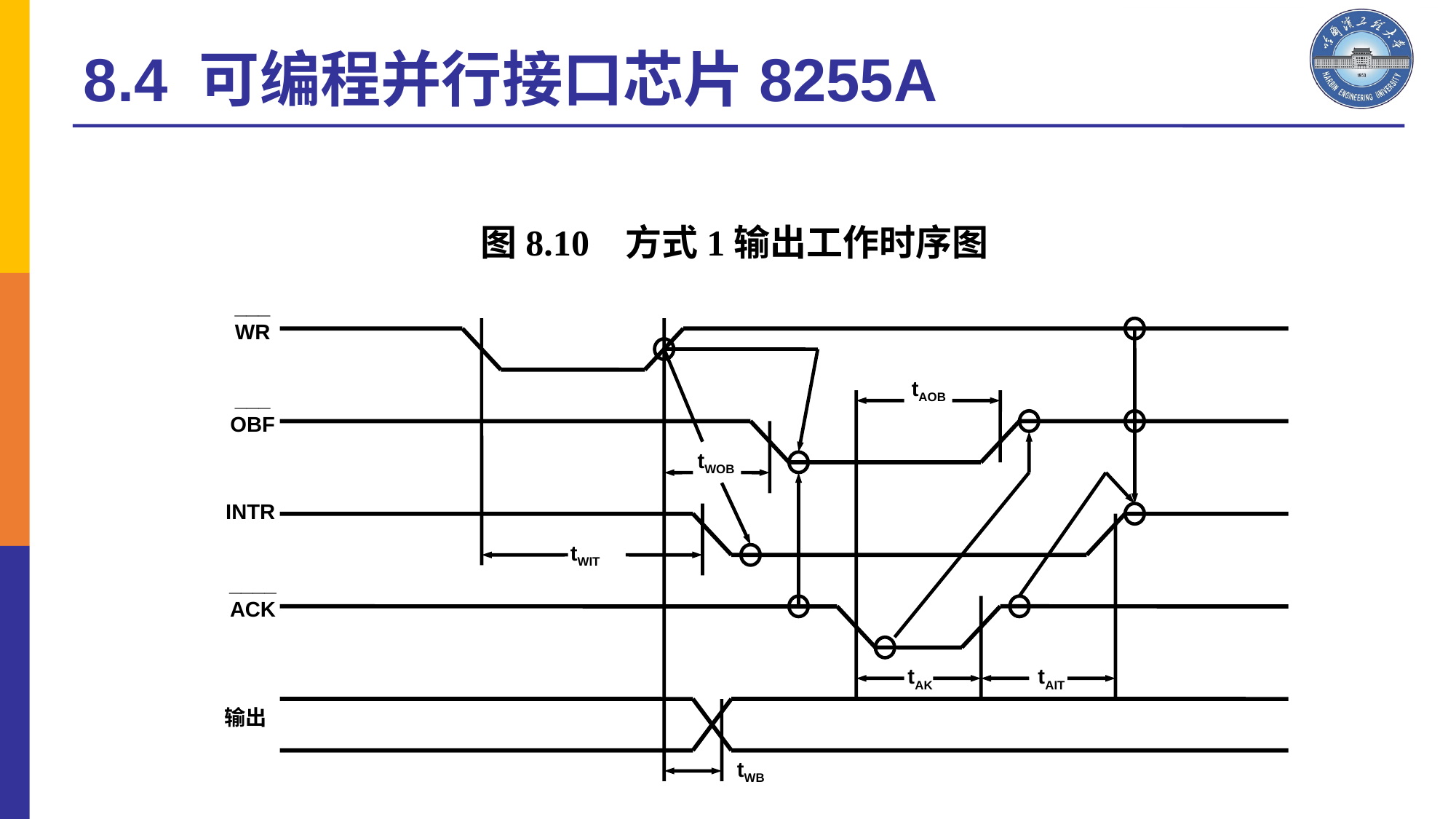

8.4 可编程并行接口芯片8255A
图8.10   方式1输出工作时序图
___
WR

tAOB
___
OBF

tWOB

INTR

tWIT

____
ACK

tAK
tAIT

输出

tWB